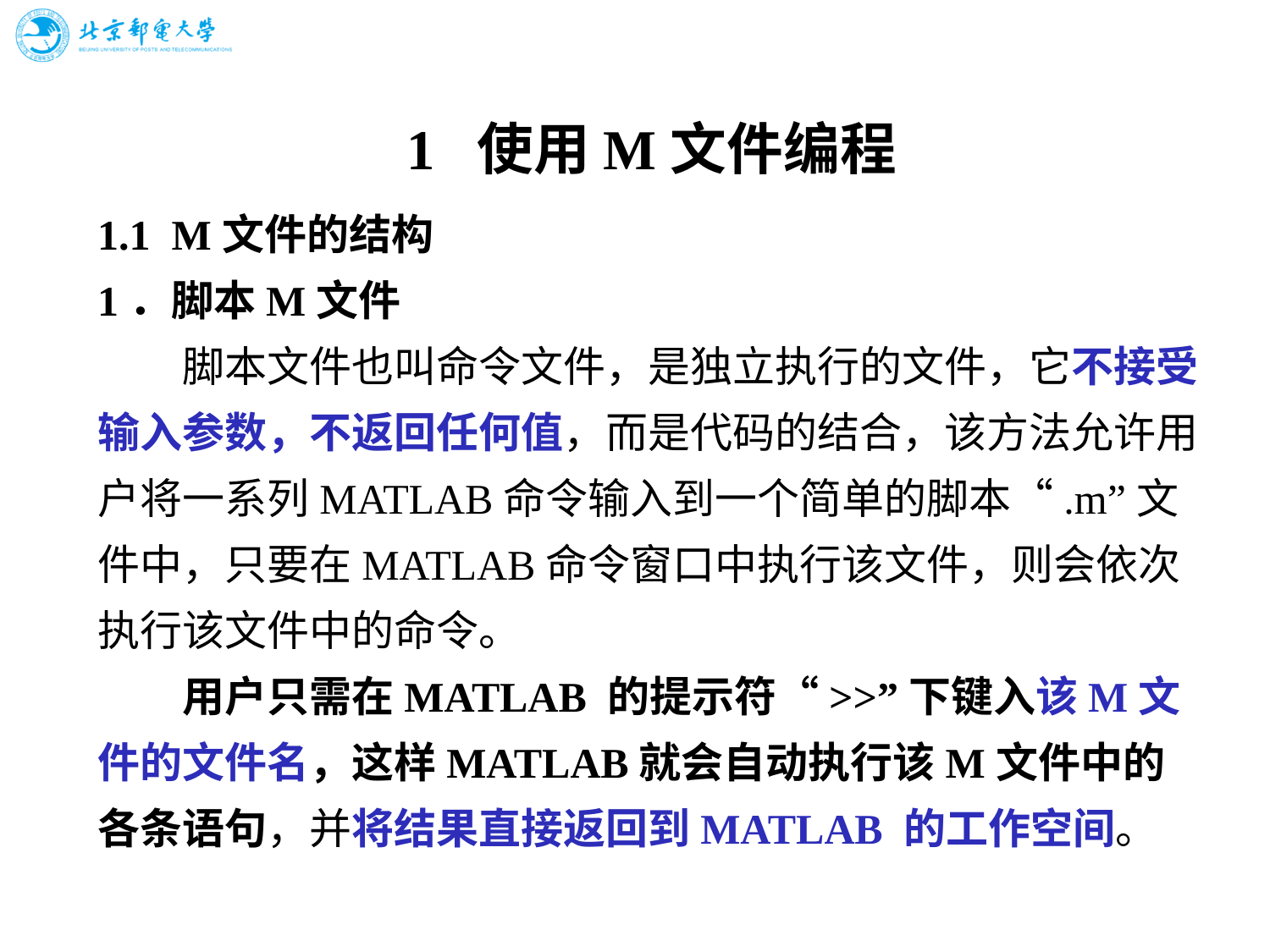

1  使用M文件编程
# 1.1  M文件的结构　　 1．脚本M文件 　　脚本文件也叫命令文件，是独立执行的文件，它不接受输入参数，不返回任何值，而是代码的结合，该方法允许用户将一系列MATLAB命令输入到一个简单的脚本“.m”文件中，只要在MATLAB命令窗口中执行该文件，则会依次执行该文件中的命令。 　　用户只需在MATLAB 的提示符“>>”下键入该M文件的文件名，这样MATLAB就会自动执行该M文件中的各条语句，并将结果直接返回到MATLAB 的工作空间。